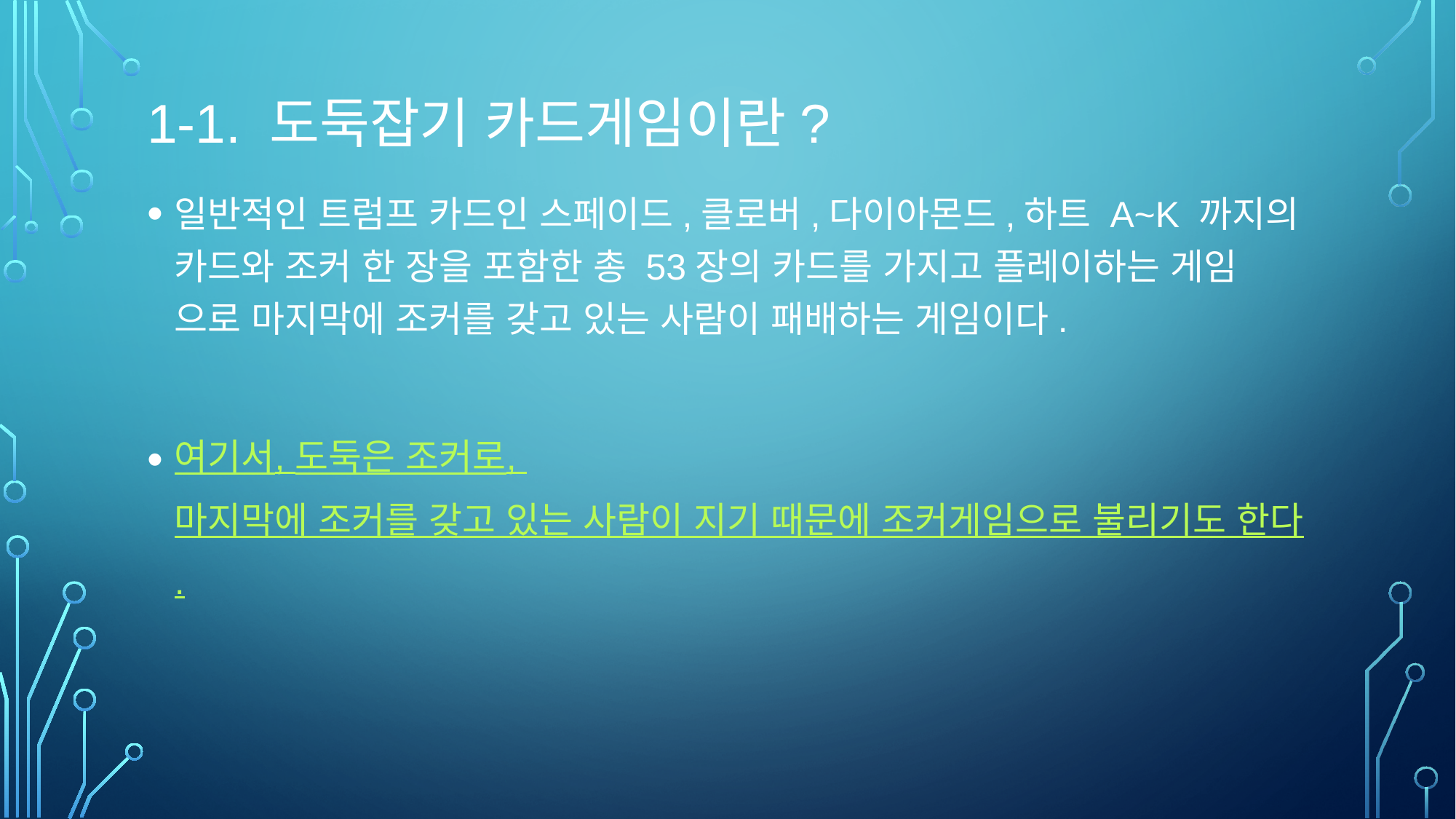

# 1-1. 도둑잡기 카드게임이란?
일반적인 트럼프 카드인 스페이드,클로버,다이아몬드,하트 A~K 까지의 카드와 조커 한 장을 포함한 총 53장의 카드를 가지고 플레이하는 게임  으로 마지막에 조커를 갖고 있는 사람이 패배하는 게임이다.

여기서, 도둑은 조커로, 마지막에 조커를 갖고 있는 사람이 지기 때문에 조커게임으로 불리기도 한다.